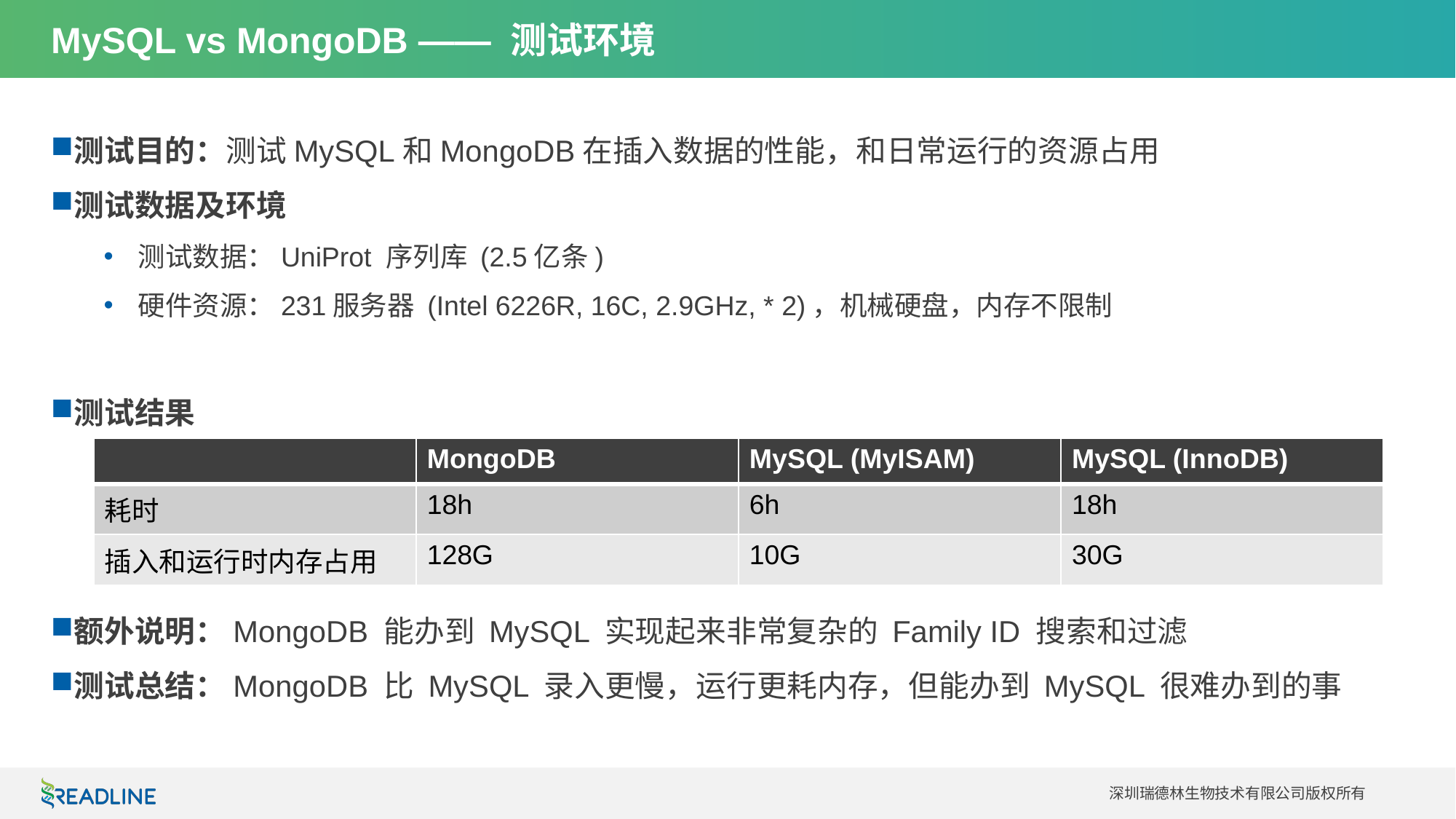

# MySQL vs MongoDB —— 测试环境
测试目的：测试MySQL和MongoDB在插入数据的性能，和日常运行的资源占用
测试数据及环境
测试数据：UniProt 序列库 (2.5亿条)
硬件资源：231服务器 (Intel 6226R, 16C, 2.9GHz, * 2)，机械硬盘，内存不限制

测试结果

额外说明：MongoDB 能办到 MySQL 实现起来非常复杂的 Family ID 搜索和过滤
测试总结：MongoDB 比 MySQL 录入更慢，运行更耗内存，但能办到 MySQL 很难办到的事

|  | MongoDB | MySQL (MyISAM) | MySQL (InnoDB) |
| --- | --- | --- | --- |
| 耗时 | 18h | 6h | 18h |
| 插入和运行时内存占用 | 128G | 10G | 30G |